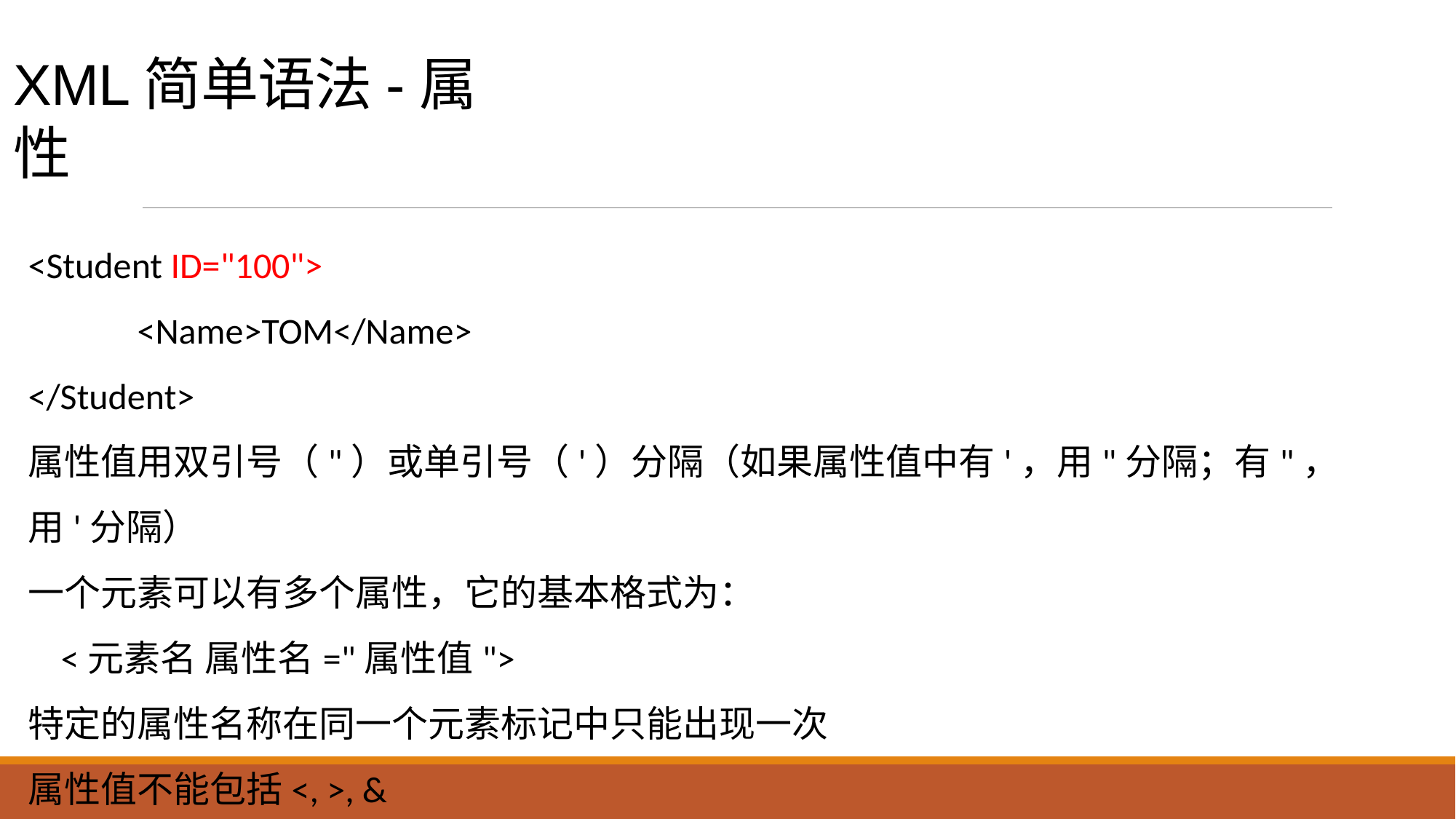

# XML简单语法-属性
<Student ID="100">
	<Name>TOM</Name>
</Student>
属性值用双引号（"）或单引号（'）分隔（如果属性值中有'，用"分隔；有"，用'分隔）
一个元素可以有多个属性，它的基本格式为：
    <元素名 属性名="属性值">
特定的属性名称在同一个元素标记中只能出现一次
属性值不能包括<, >, &